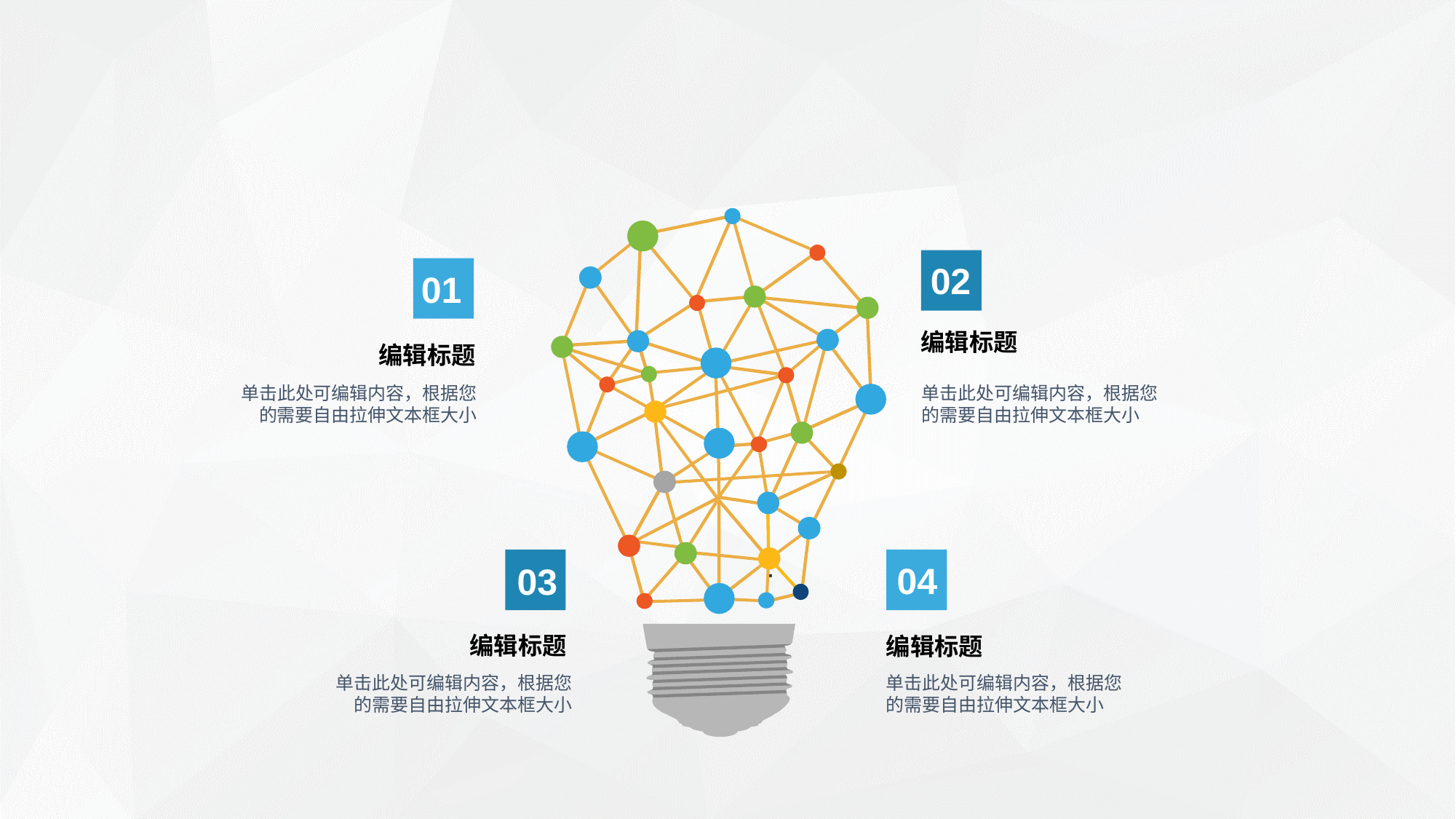

·

02
01
编辑标题
编辑标题
单击此处可编辑内容，根据您的需要自由拉伸文本框大小
单击此处可编辑内容，根据您的需要自由拉伸文本框大小

04
03
编辑标题
编辑标题
单击此处可编辑内容，根据您的需要自由拉伸文本框大小
单击此处可编辑内容，根据您的需要自由拉伸文本框大小